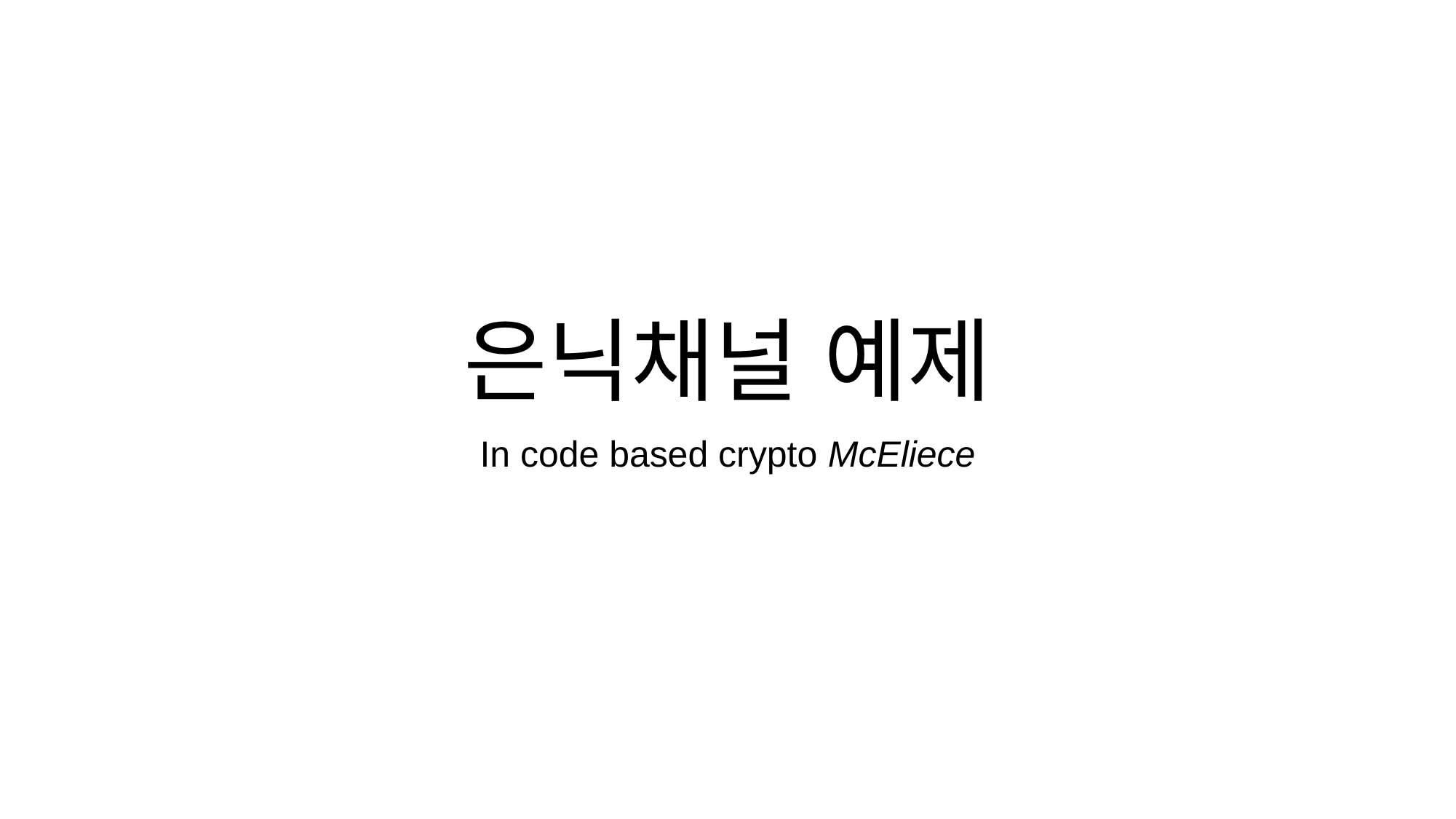

# 은닉채널 예제
In code based crypto McEliece